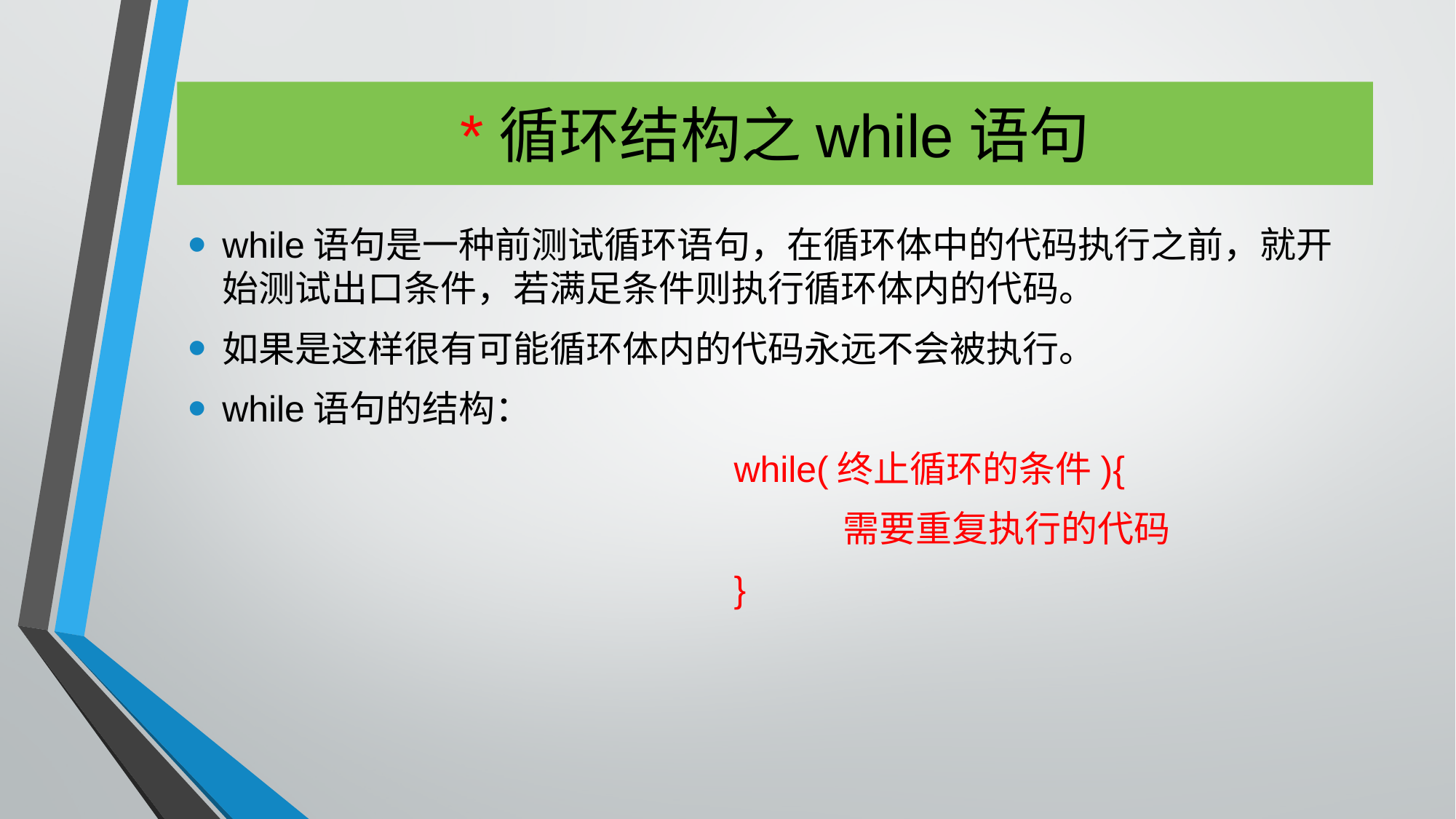

# *循环结构之while语句
while语句是一种前测试循环语句，在循环体中的代码执行之前，就开始测试出口条件，若满足条件则执行循环体内的代码。
如果是这样很有可能循环体内的代码永远不会被执行。
while语句的结构：
					while(终止循环的条件){
						需要重复执行的代码
					}